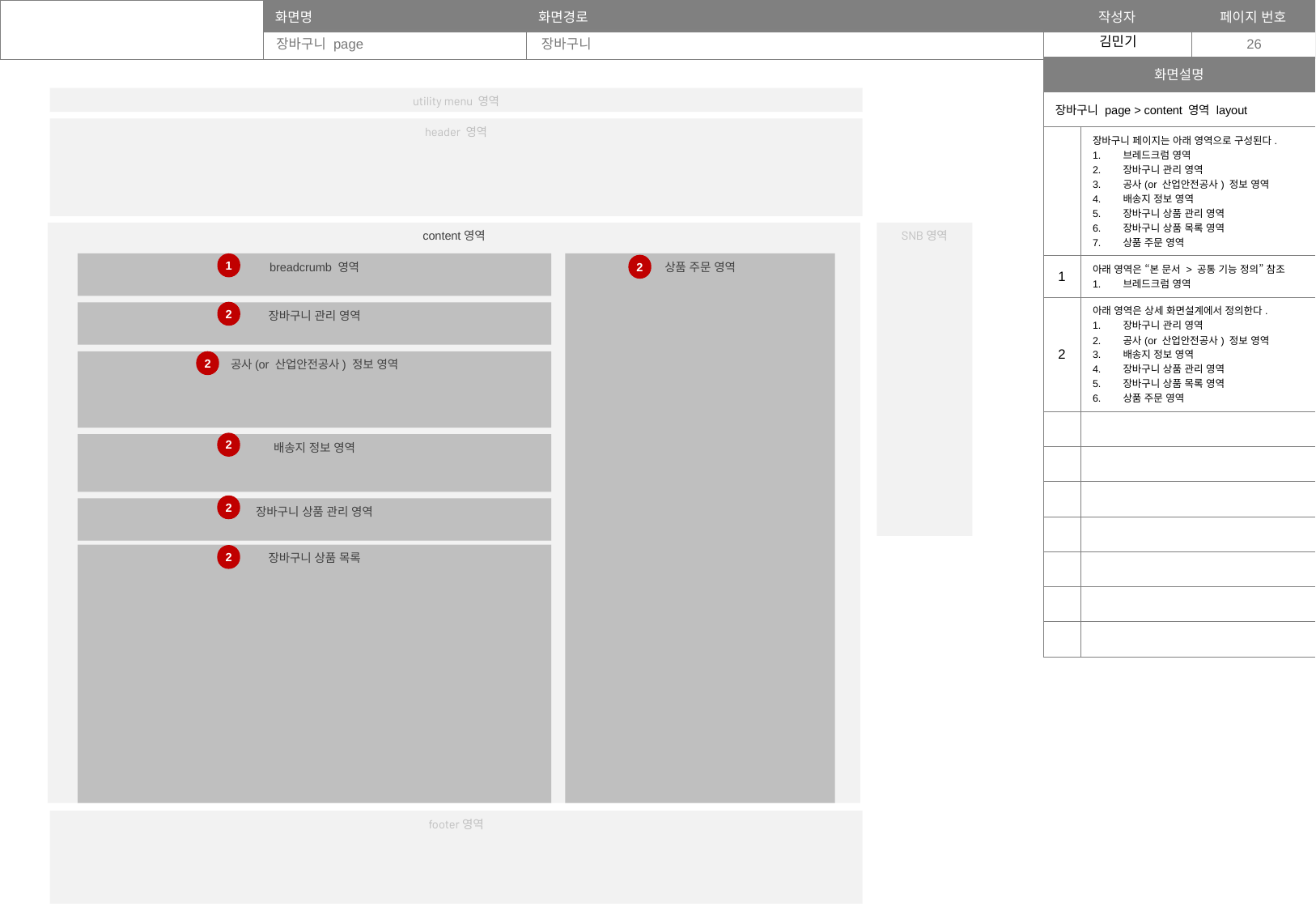

장바구니 page
장바구니
26
| 화면설명 |  |
| --- | --- |
| 장바구니 page > content 영역 layout |  |
|  | 장바구니 페이지는 아래 영역으로 구성된다. 브레드크럼 영역 장바구니 관리 영역 공사(or 산업안전공사) 정보 영역 배송지 정보 영역 장바구니 상품 관리 영역 장바구니 상품 목록 영역 상품 주문 영역 |
| 1 | 아래 영역은 “본 문서 > 공통 기능 정의” 참조 브레드크럼 영역 |
| 2 | 아래 영역은 상세 화면설계에서 정의한다. 장바구니 관리 영역 공사(or 산업안전공사) 정보 영역 배송지 정보 영역 장바구니 상품 관리 영역 장바구니 상품 목록 영역 상품 주문 영역 |
|  |  |
|  |  |
|  |  |
|  |  |
|  |  |
|  |  |
|  |  |
utility menu 영역
header 영역
SNB영역
content영역
breadcrumb 영역
1
상품 주문 영역
2
2
장바구니 관리 영역
2
공사(or 산업안전공사) 정보 영역
2
배송지 정보 영역
2
장바구니 상품 관리 영역
장바구니 상품 목록
2
footer영역